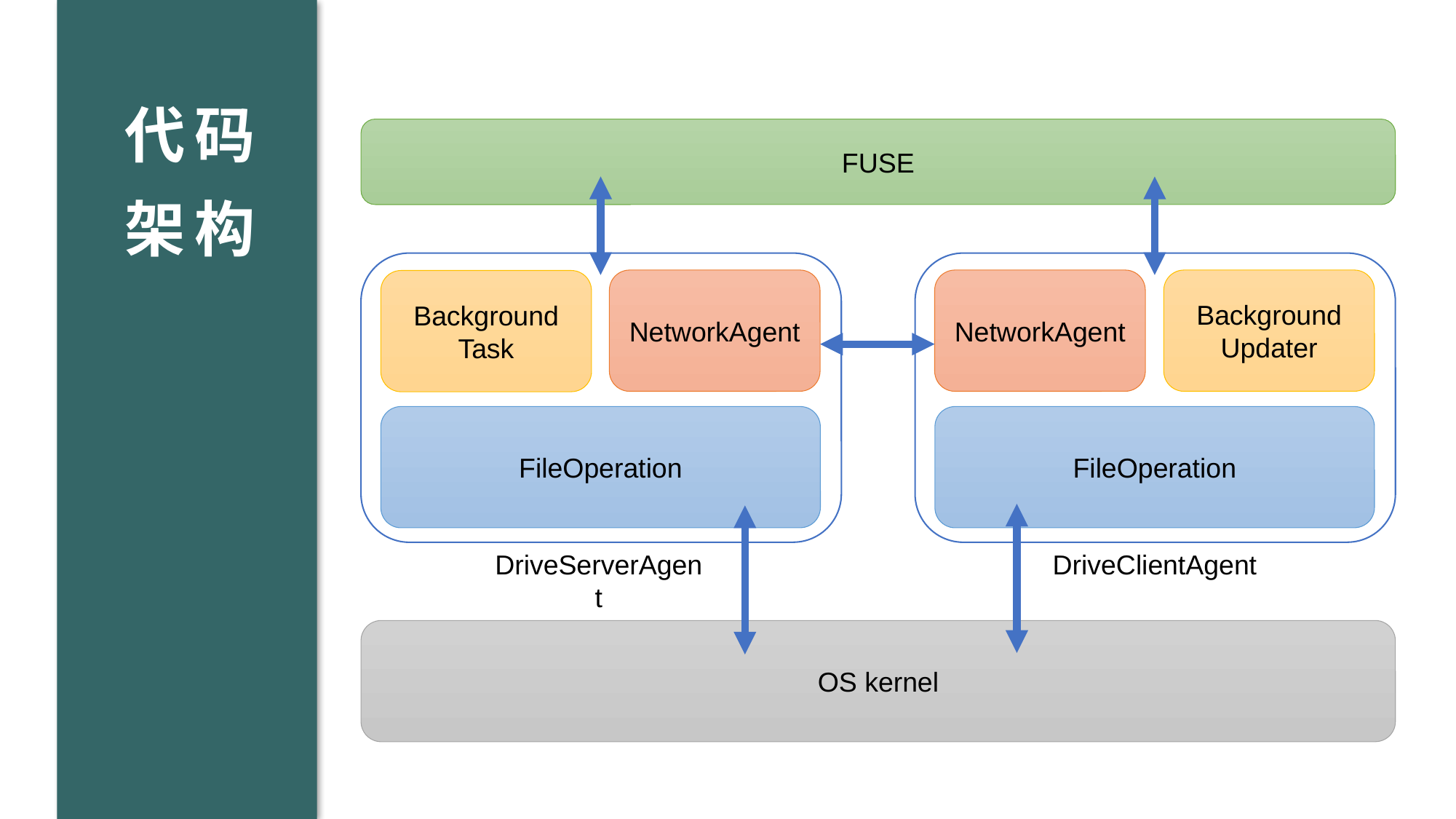

代码
架构
FUSE

NetworkAgent
NetworkAgent
Background
Updater
Background
Task
FileOperation
FileOperation
DriveServerAgent
DriveClientAgent
OS kernel